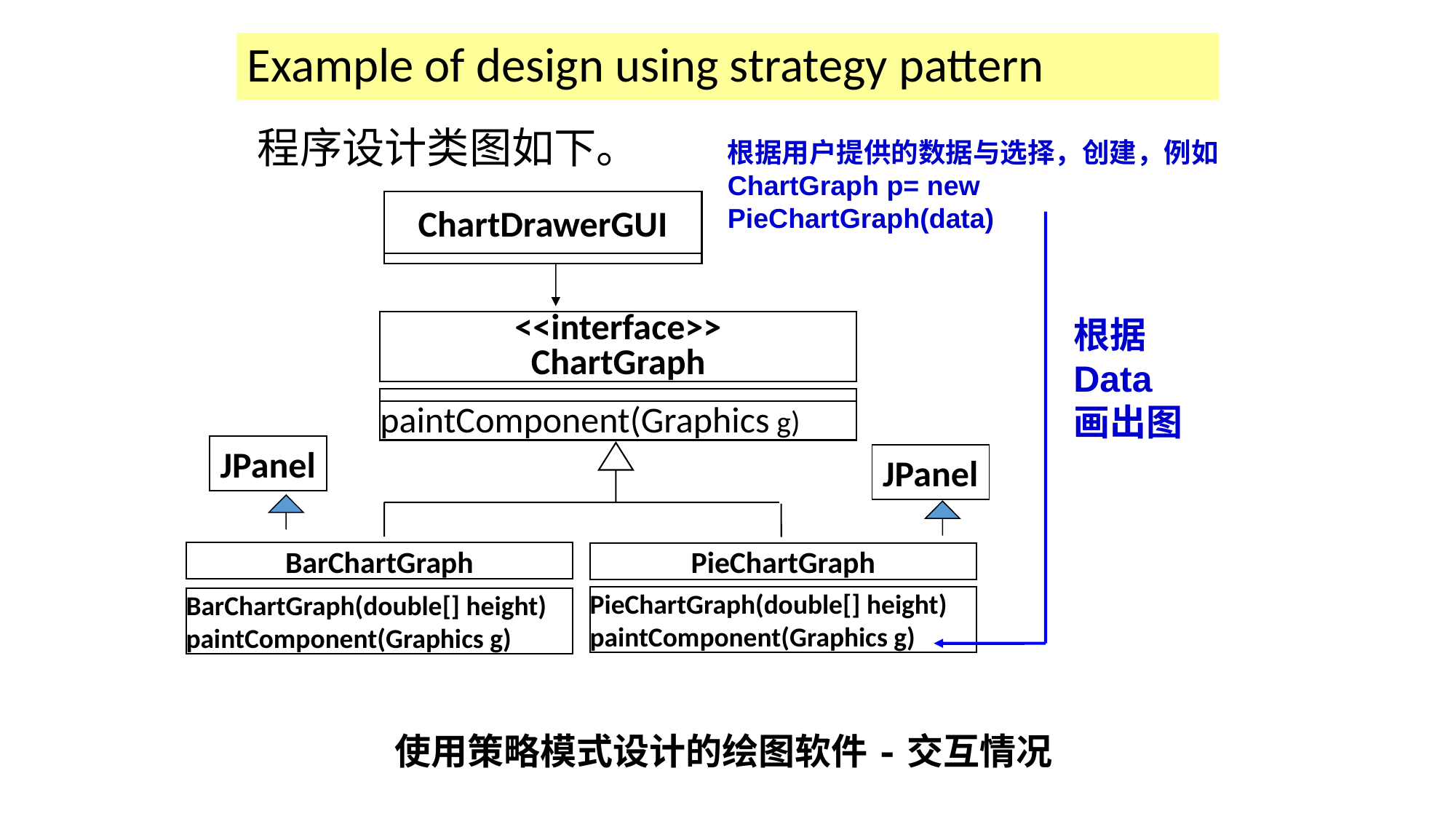

# Example of design using strategy pattern
程序设计类图如下。
根据用户提供的数据与选择，创建，例如
ChartGraph p= new PieChartGraph(data)
ChartDrawerGUI

根据Data
画出图
<<interface>>
ChartGraph

paintComponent(Graphics g)
JPanel

JPanel

PieChartGraph
PieChartGraph(double[] height)
paintComponent(Graphics g)
BarChartGraph
BarChartGraph(double[] height)
paintComponent(Graphics g)
使用策略模式设计的绘图软件-交互情况